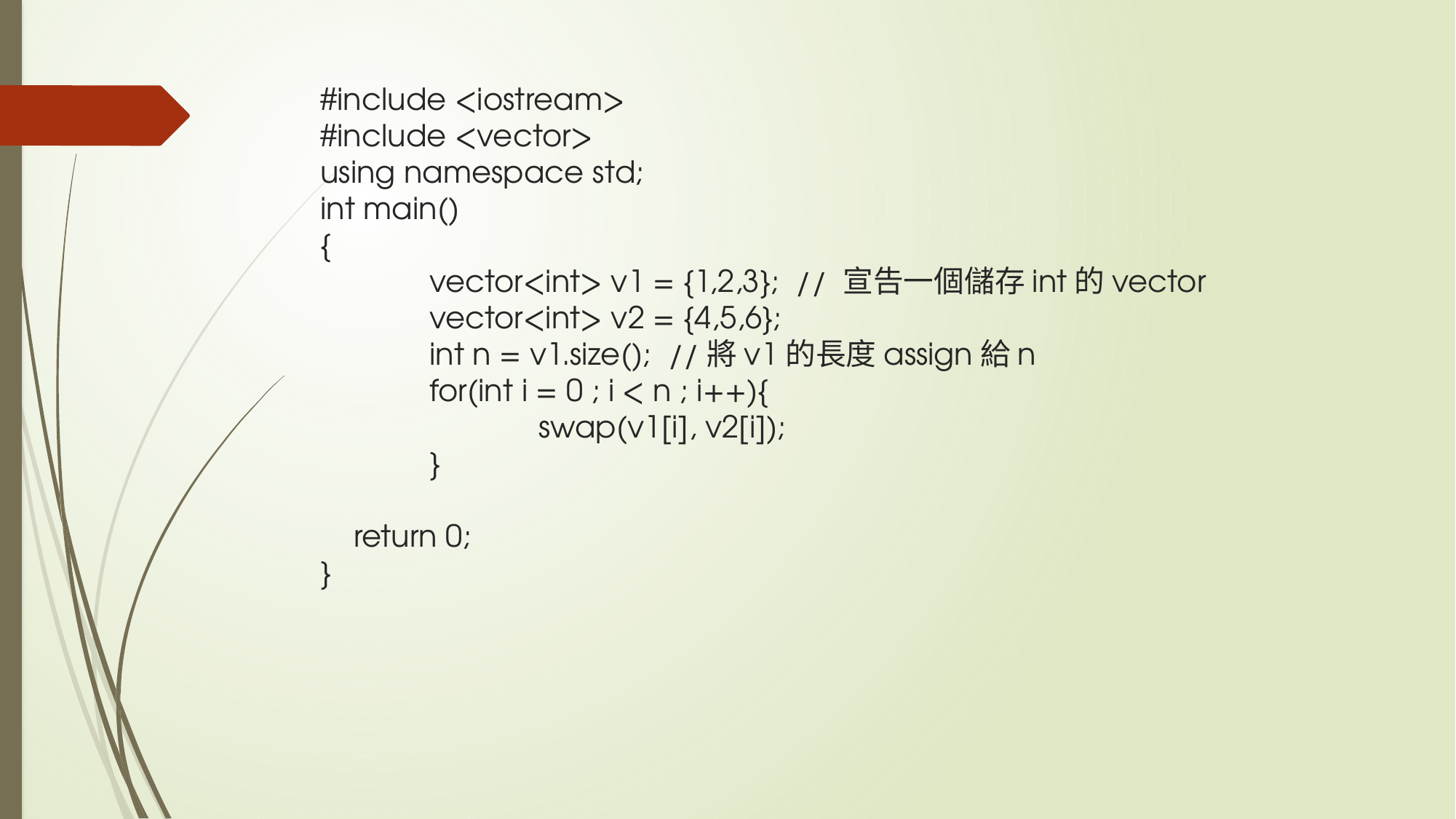

# #include <iostream> #include <vector> using namespace std; int main() { vector<int> v1 = {1,2,3};  // 宣告一個儲存int的vector vector<int> v2 = {4,5,6}; int n = v1.size();  //將v1的長度assign給n for(int i = 0 ; i < n ; i++){ swap(v1[i], v2[i]); } return 0; }